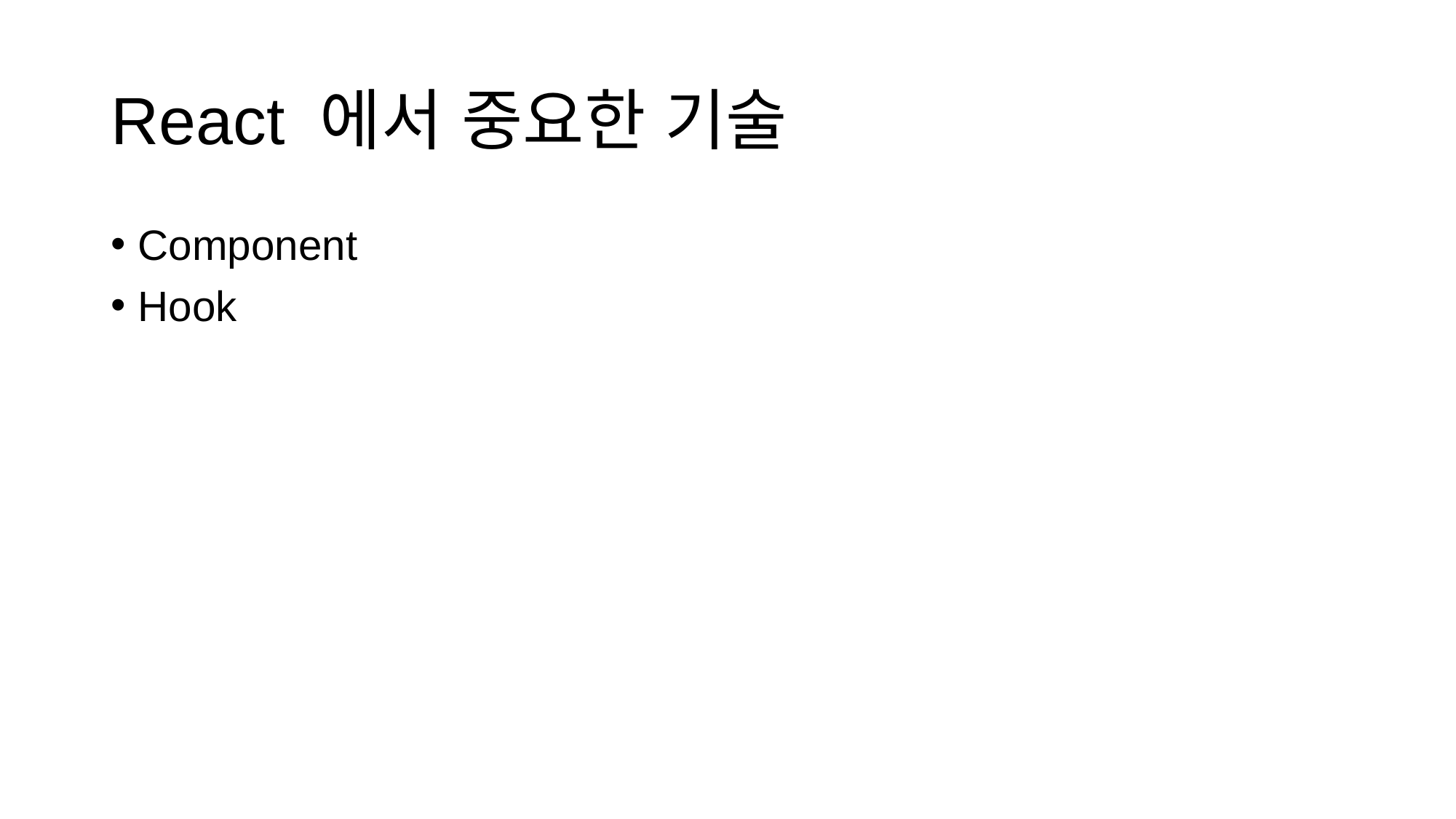

# React 에서 중요한 기술
Component
Hook